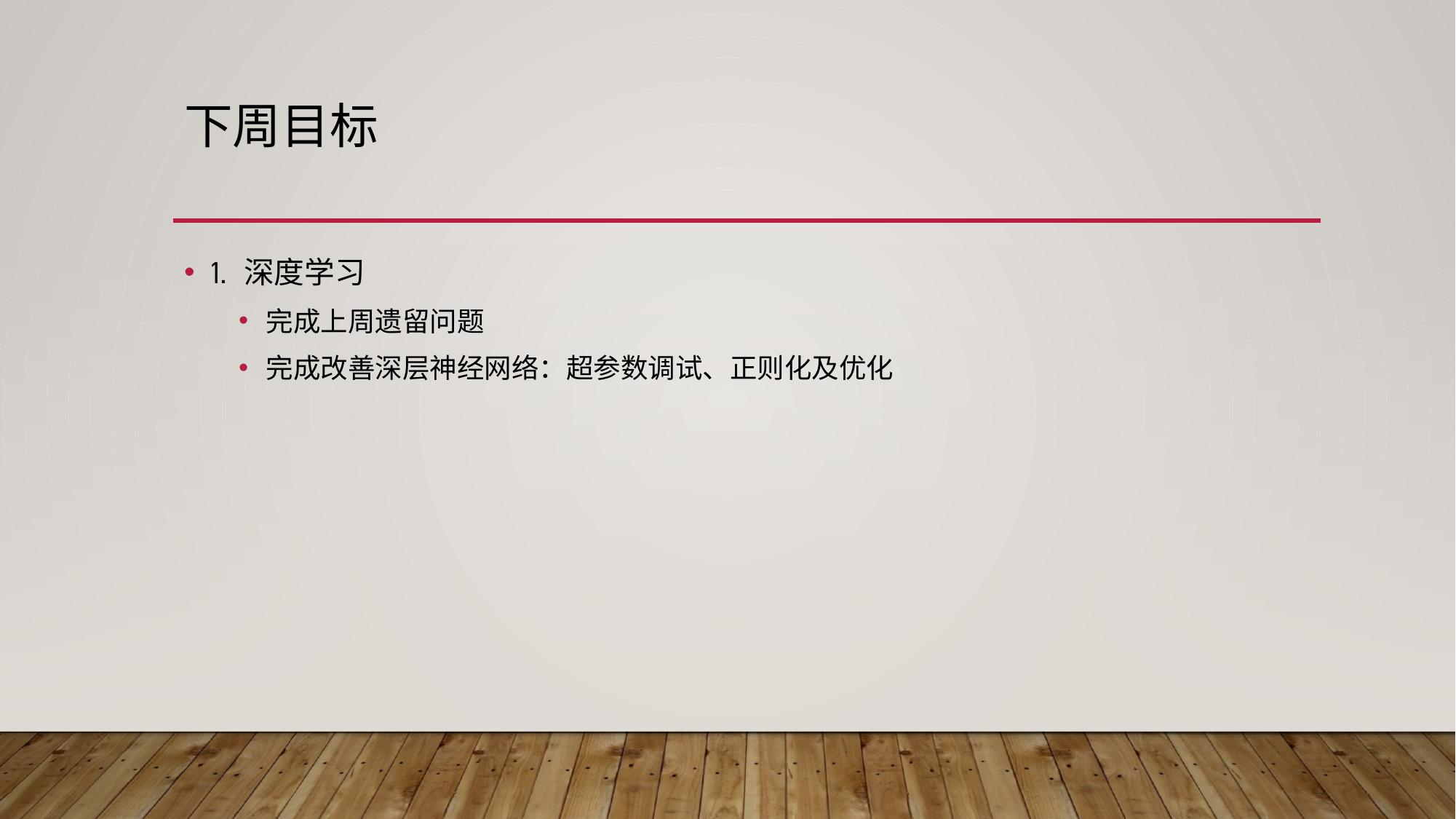

# 下周目标
1. 深度学习
完成上周遗留问题
完成改善深层神经网络：超参数调试、正则化及优化